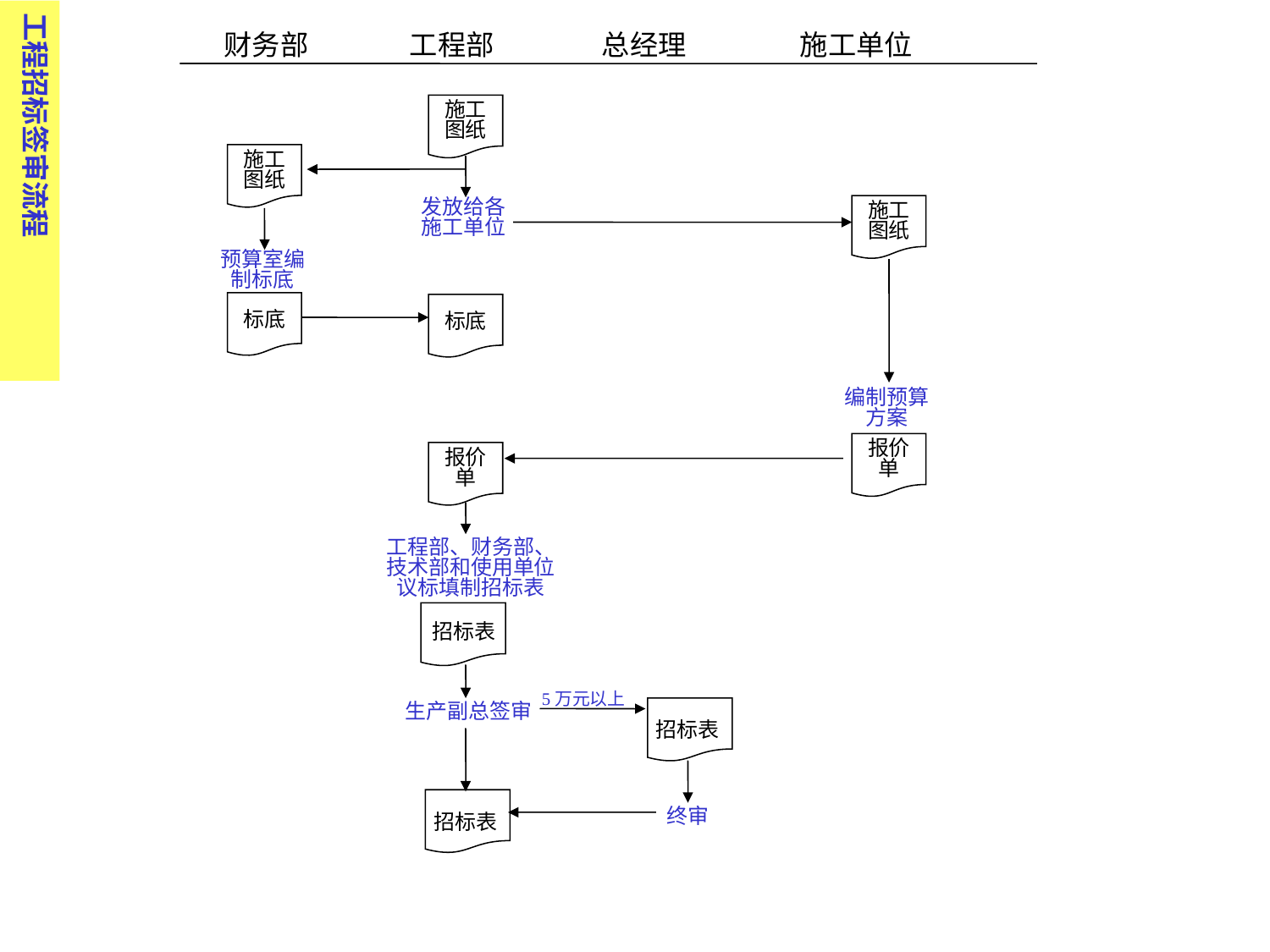

工程招标签审流程
财务部                工程部                 总经理                  施工单位

施工图纸

施工图纸

发放给各施工单位

施工图纸

预算室编制标底

标底
标底

编制预算方案

报价单

报价单

工程部、财务部、技术部和使用单位议标填制招标表

招标表

5万元以上
生产副总签审

招标表

终审
招标表

98
招标